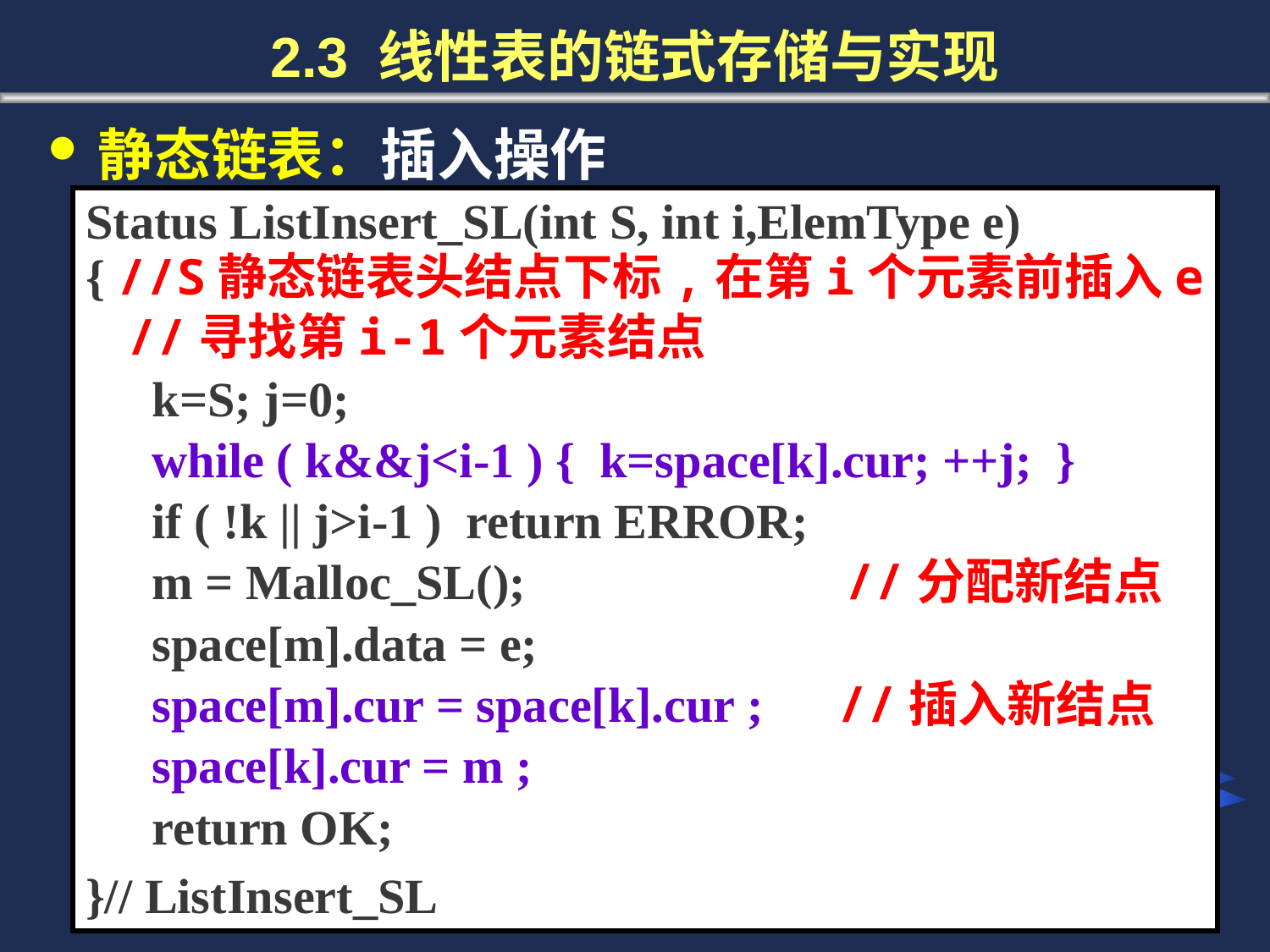

# 2.3 线性表的链式存储与实现
静态链表：插入操作
Status ListInsert_SL(int S, int i,ElemType e)
{ //S静态链表头结点下标,在第i个元素前插入e

}// ListInsert_SL
 //寻找第i-1个元素结点
   k=S; j=0;
   while ( k&&j<i-1 ) {  k=space[k].cur; ++j;  }
   if ( !k || j>i-1 )  return ERROR;
   m = Malloc_SL();                          //分配新结点
   space[m].data = e;
   space[m].cur = space[k].cur ;      //插入新结点
   space[k].cur = m ;
   return OK;